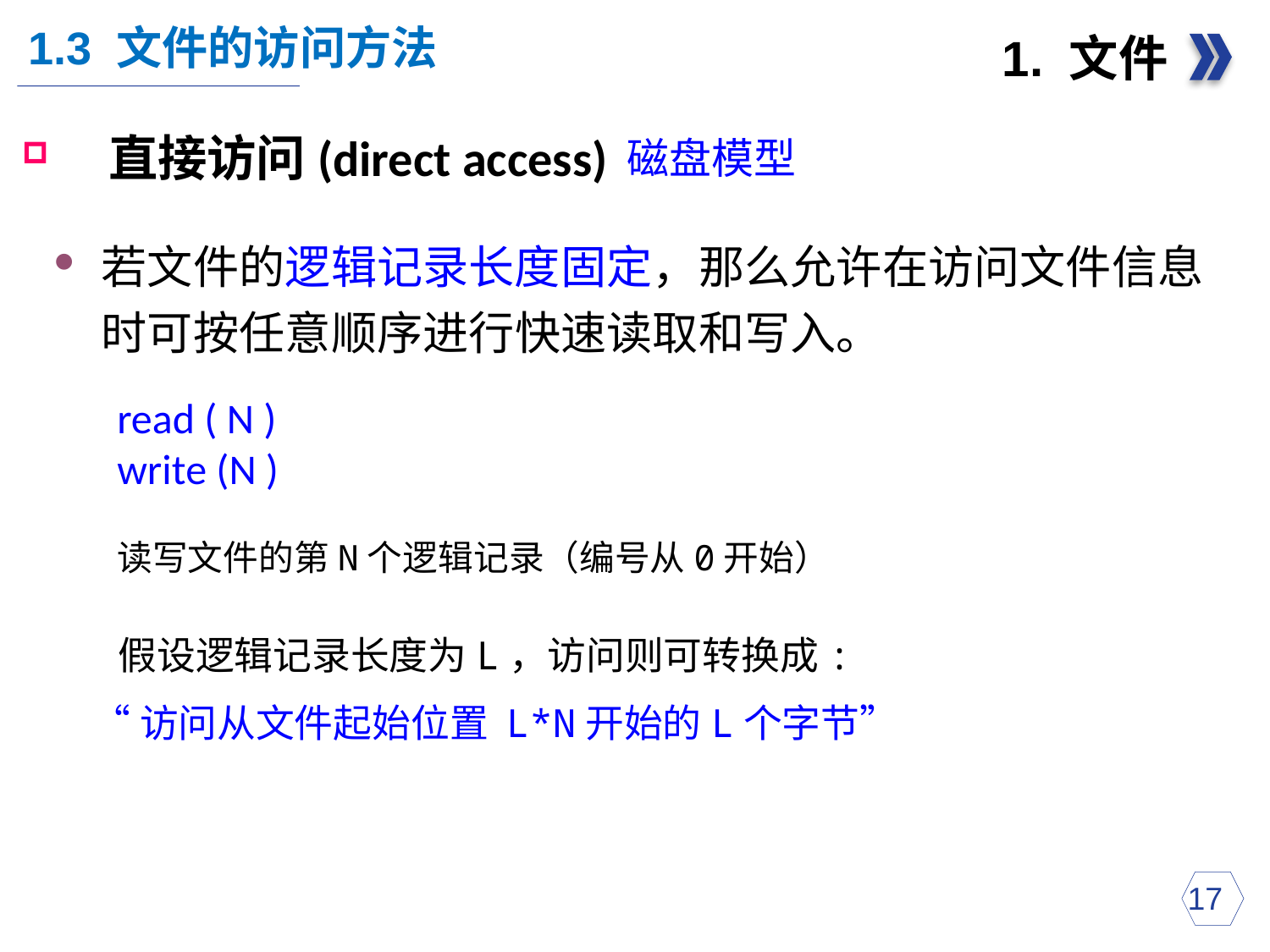

1.3 文件的访问方法
1. 文件

 直接访问(direct access)
磁盘模型
若文件的逻辑记录长度固定，那么允许在访问文件信息时可按任意顺序进行快速读取和写入。
read ( N )
write (N )

读写文件的第N个逻辑记录（编号从0开始）
     假设逻辑记录长度为L，访问则可转换成:
   “访问从文件起始位置 L*N开始的L个字节”

 17